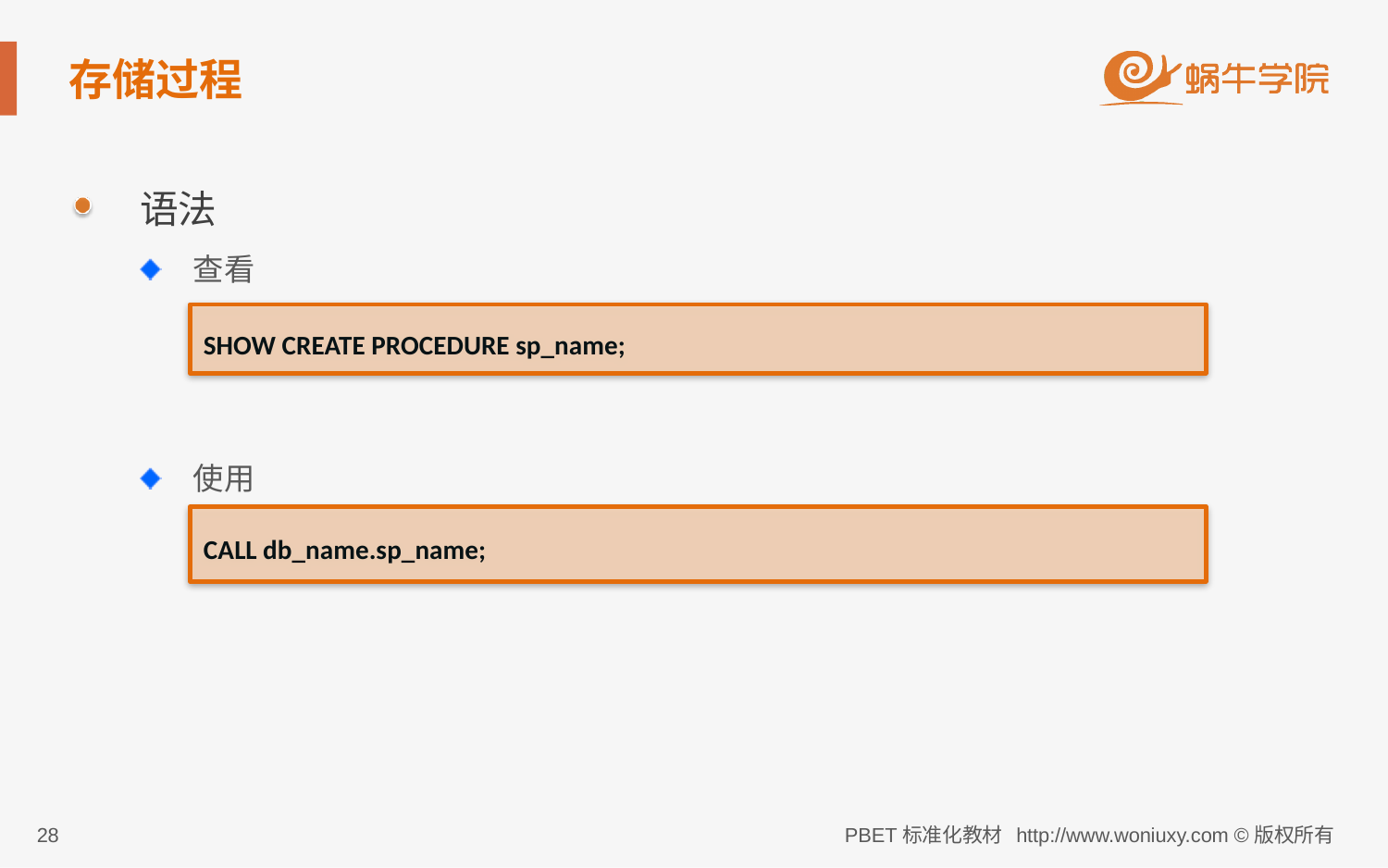

# 存储过程
语法
查看

使用

SHOW CREATE PROCEDURE sp_name;
CALL db_name.sp_name;